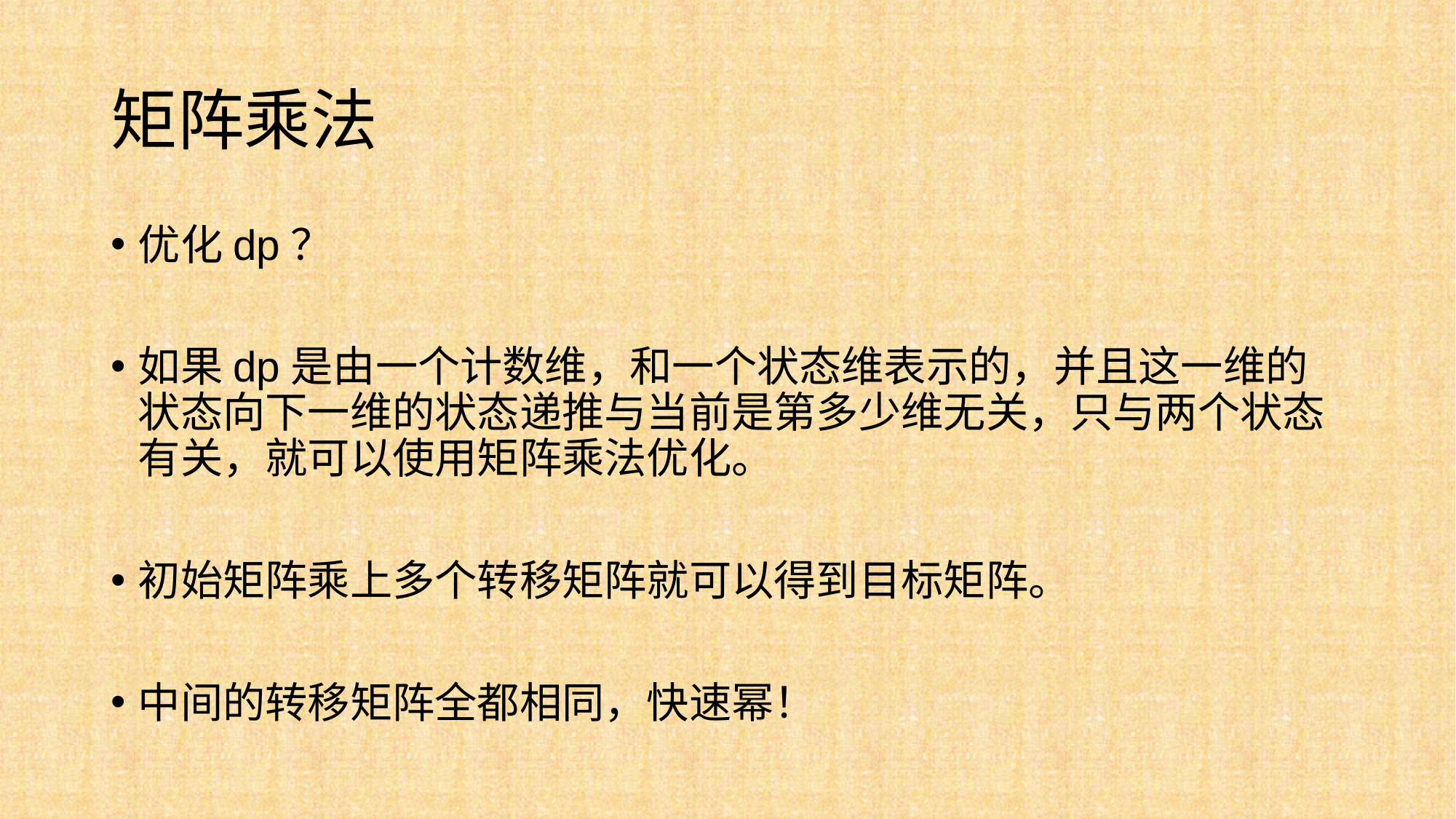

# 矩阵乘法
优化dp？

如果dp是由一个计数维，和一个状态维表示的，并且这一维的状态向下一维的状态递推与当前是第多少维无关，只与两个状态有关，就可以使用矩阵乘法优化。

初始矩阵乘上多个转移矩阵就可以得到目标矩阵。

中间的转移矩阵全都相同，快速幂！